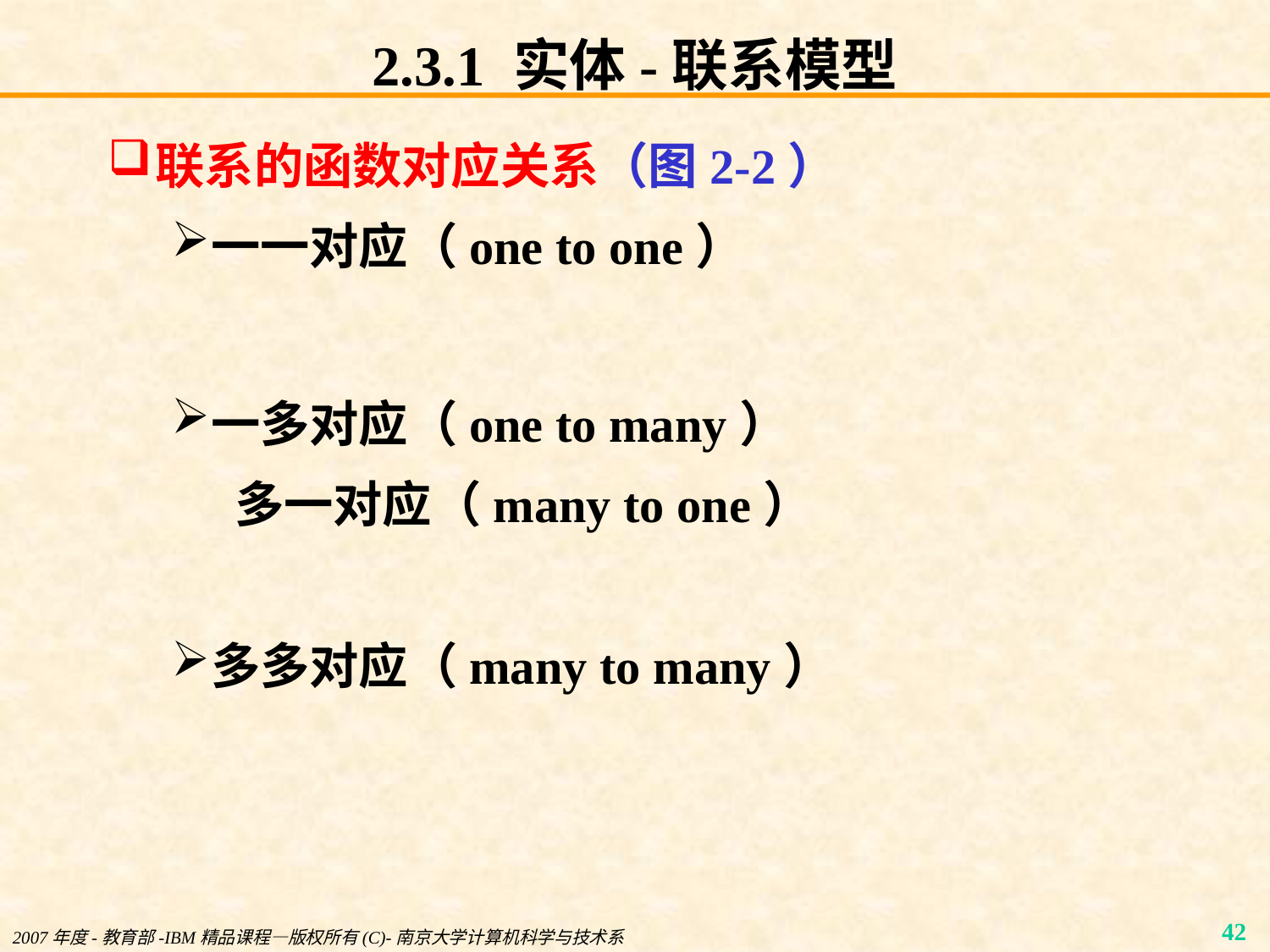

# 2.3.1 实体-联系模型
联系的函数对应关系（图2-2）
一一对应（one to one）

一多对应（one to many）
多一对应（many to one）

多多对应（many to many）

42
2007年度-教育部-IBM精品课程—版权所有(C)-南京大学计算机科学与技术系